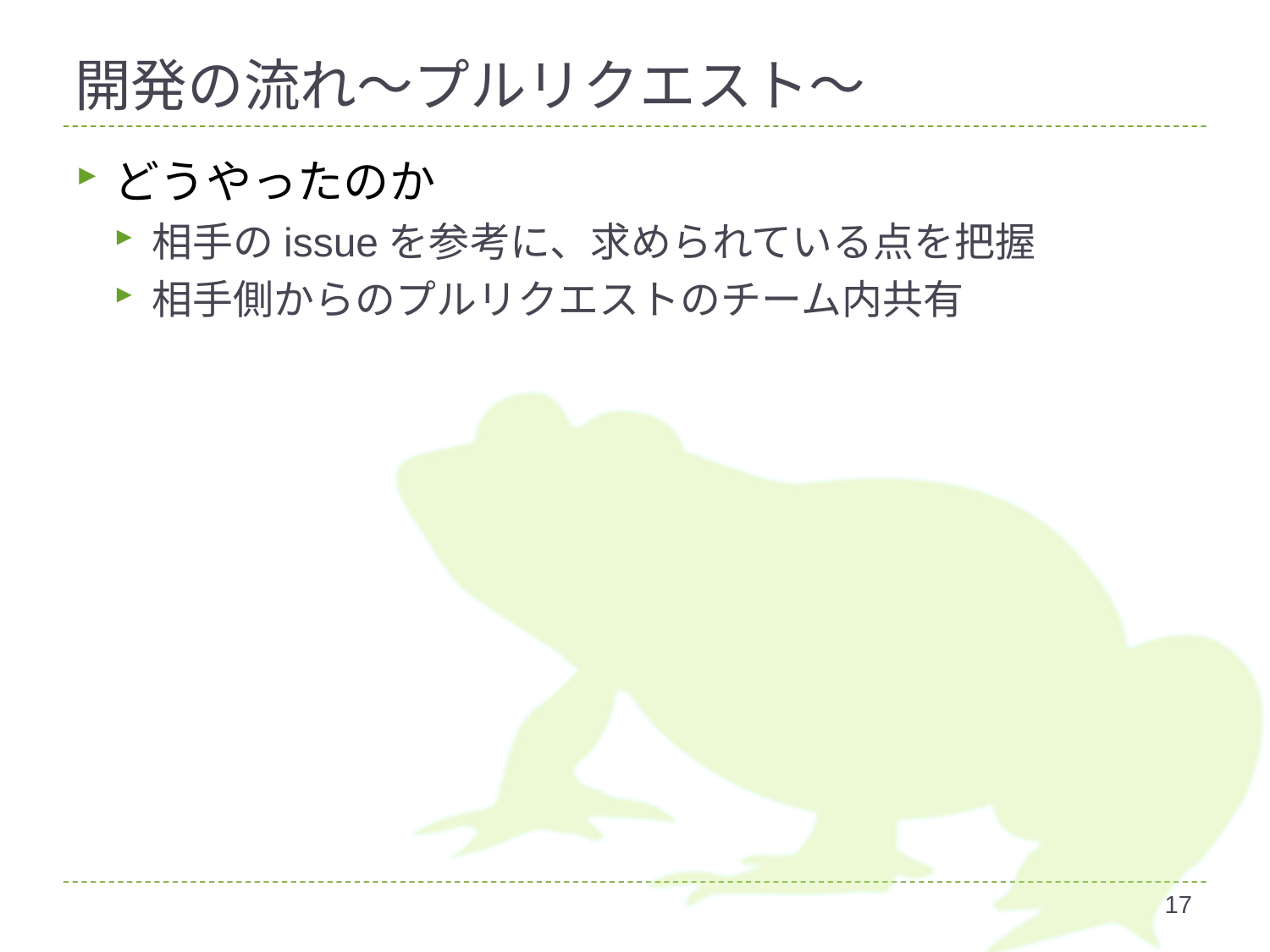

# 開発の流れ～プルリクエスト～
どうやったのか
相手のissueを参考に、求められている点を把握
相手側からのプルリクエストのチーム内共有
17